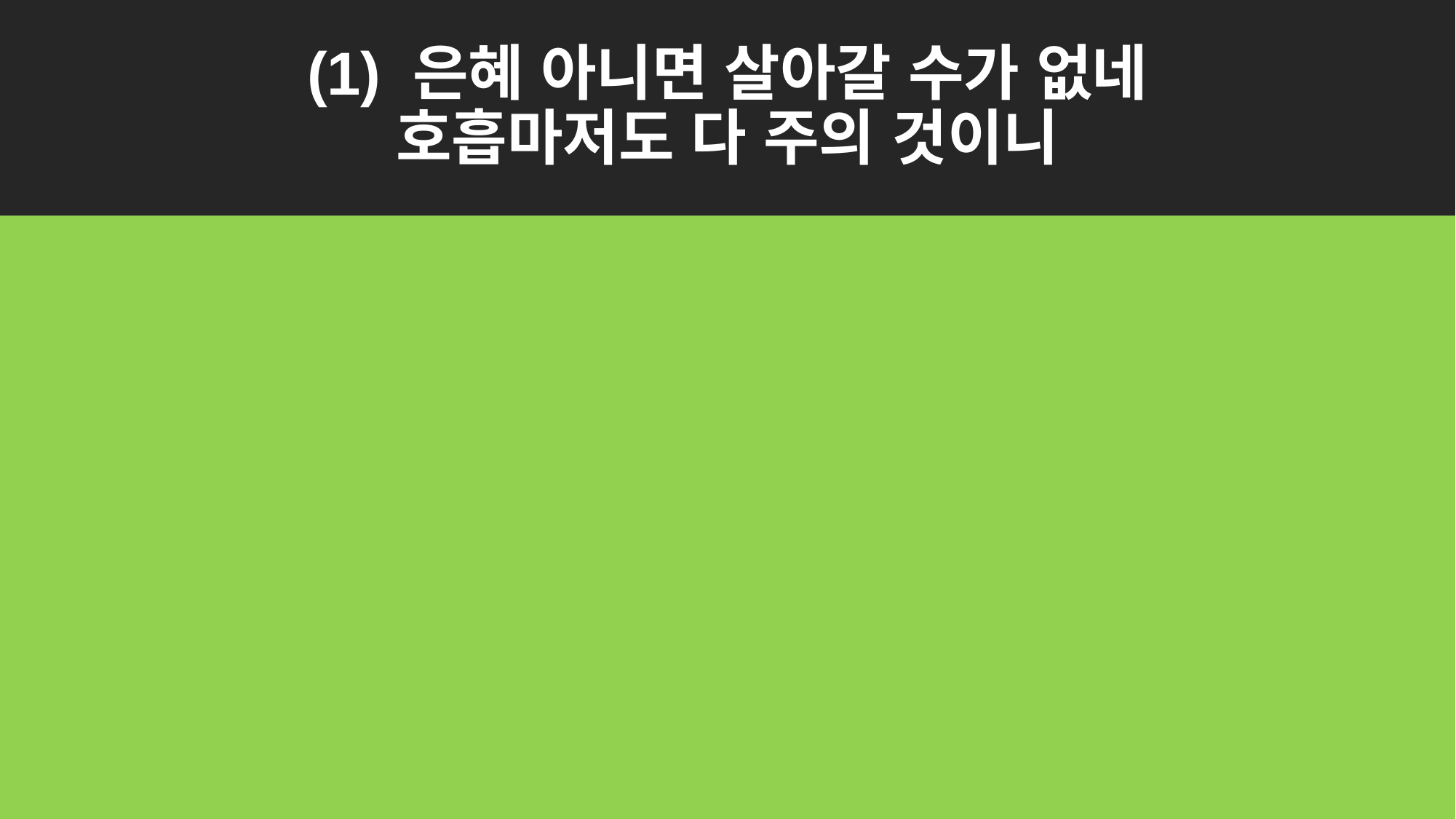

# (1) 은혜 아니면 살아갈 수가 없네 호흡마저도 다 주의 것이니